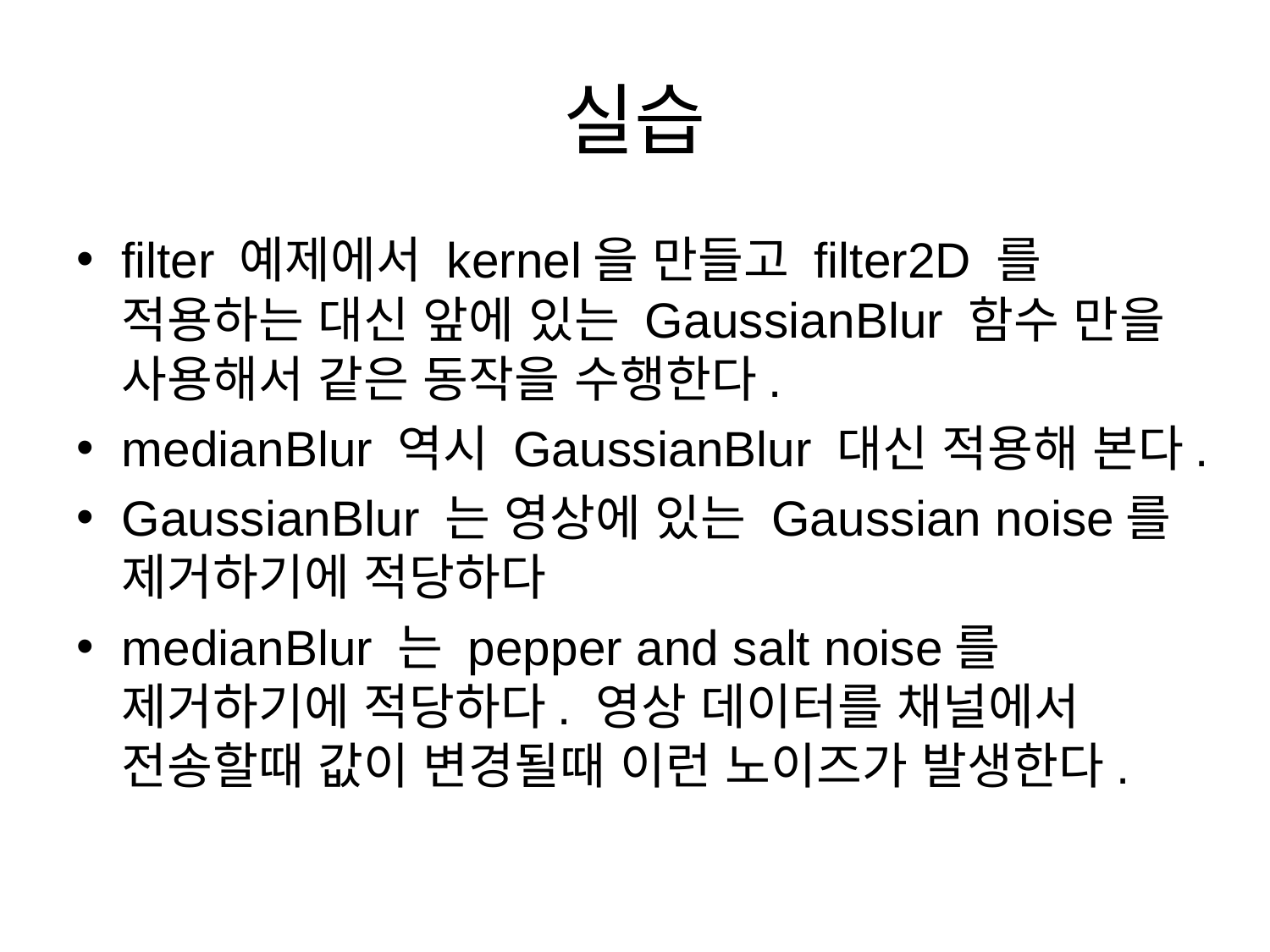

# 실습
filter 예제에서 kernel을 만들고 filter2D 를 적용하는 대신 앞에 있는 GaussianBlur 함수 만을 사용해서 같은 동작을 수행한다.
medianBlur 역시 GaussianBlur 대신 적용해 본다.
GaussianBlur 는 영상에 있는 Gaussian noise를 제거하기에 적당하다
medianBlur 는 pepper and salt noise를 제거하기에 적당하다. 영상 데이터를 채널에서 전송할때 값이 변경될때 이런 노이즈가 발생한다.